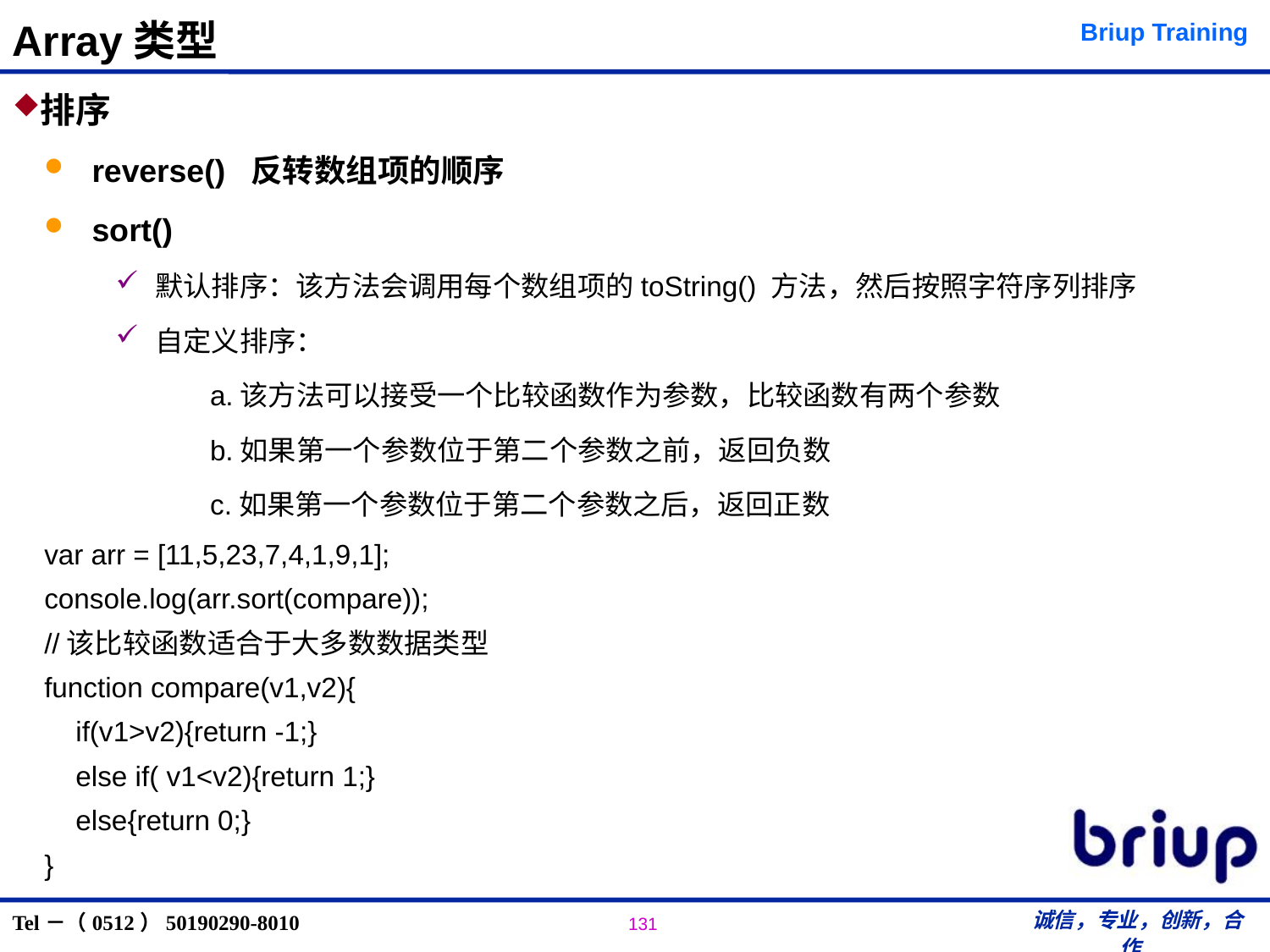

# Array类型
排序
 reverse()  反转数组项的顺序
 sort()
默认排序：该方法会调用每个数组项的toString() 方法，然后按照字符序列排序
自定义排序：
        	a.该方法可以接受一个比较函数作为参数，比较函数有两个参数
		b.如果第一个参数位于第二个参数之前，返回负数
		c.如果第一个参数位于第二个参数之后，返回正数
var arr = [11,5,23,7,4,1,9,1];
console.log(arr.sort(compare));
//该比较函数适合于大多数数据类型
function compare(v1,v2){
    if(v1>v2){return -1;}
    else if( v1<v2){return 1;}
    else{return 0;}
}